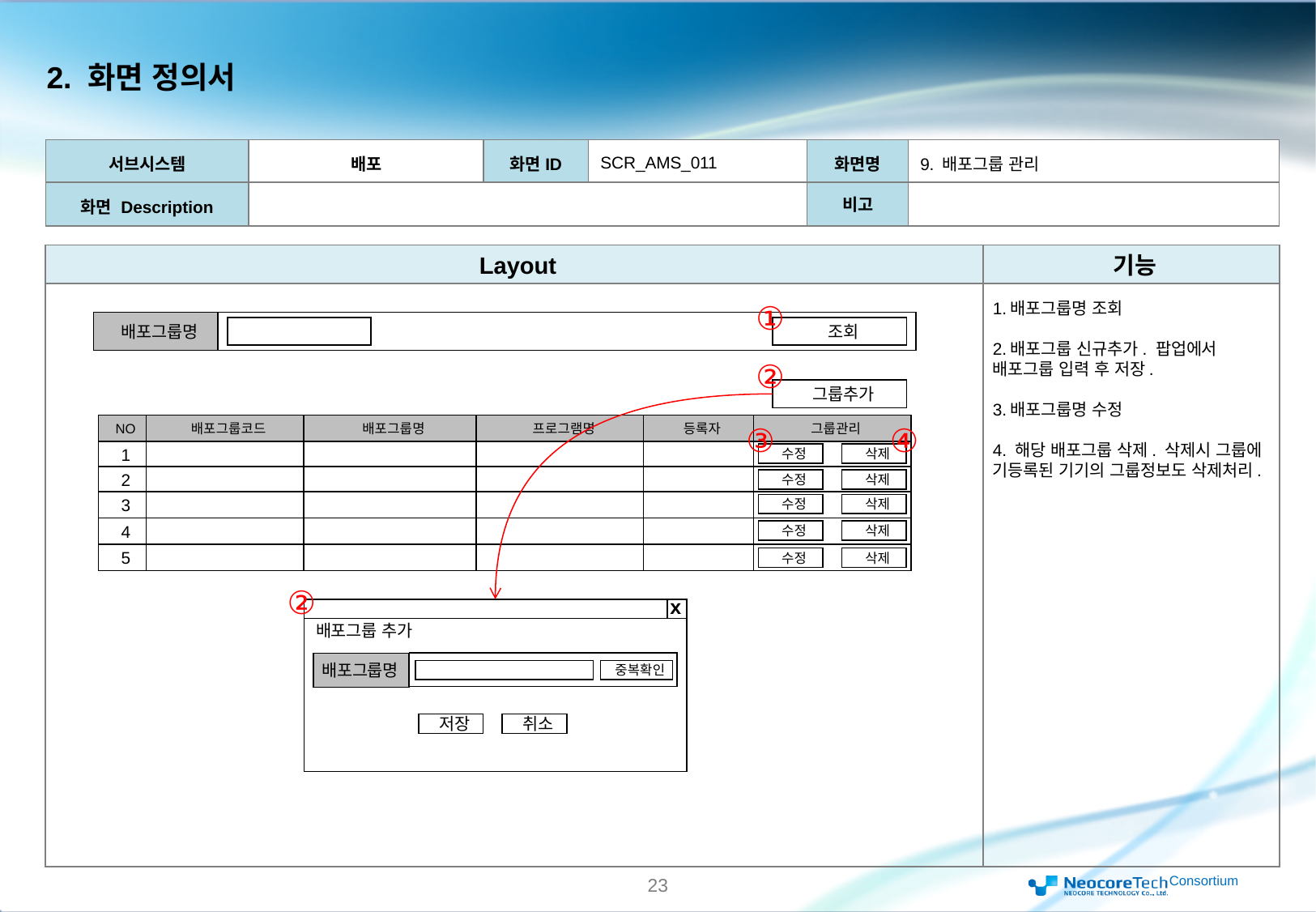

2. 화면 정의서
| 서브시스템 | 배포 | 화면ID | SCR\_AMS\_011 | 화면명 | 9. 배포그룹 관리 |
| --- | --- | --- | --- | --- | --- |
| 화면 Description |  |  |  | 비고 |  |
Layout
기능
1.배포그룹명 조회
2.배포그룹 신규추가. 팝업에서 배포그룹 입력 후 저장.

3.배포그룹명 수정

4. 해당 배포그룹 삭제. 삭제시 그룹에 기등록된 기기의 그룹정보도 삭제처리.

①

배포그룹명

조회
②
그룹추가
③
④
NO
배포그룹코드
배포그룹명
프로그램명
등록자
그룹관리
1

삭제
수정
2

삭제
수정
3

삭제
수정
4

삭제
수정
5

삭제
수정
②
x

배포그룹 추가

배포그룹명
중복확인

취소
저장